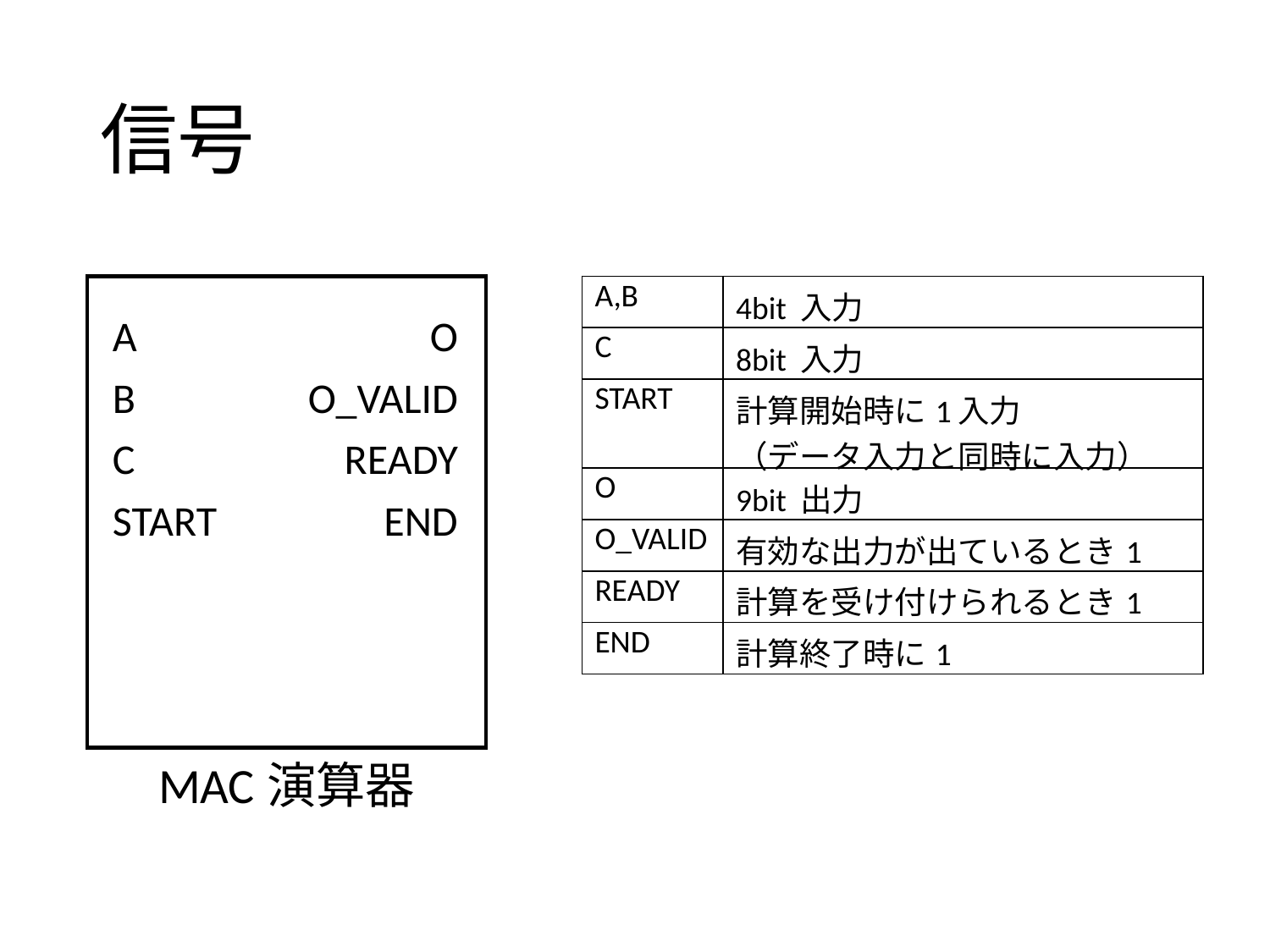

# 信号

| A,B | 4bit 入力 |
| --- | --- |
| C | 8bit 入力 |
| START | 計算開始時に1入力 （データ入力と同時に入力） |
| O | 9bit 出力 |
| O\_VALID | 有効な出力が出ているとき1 |
| READY | 計算を受け付けられるとき1 |
| END | 計算終了時に1 |
A
B
C
START
O
O_VALID
READY
END
MAC演算器